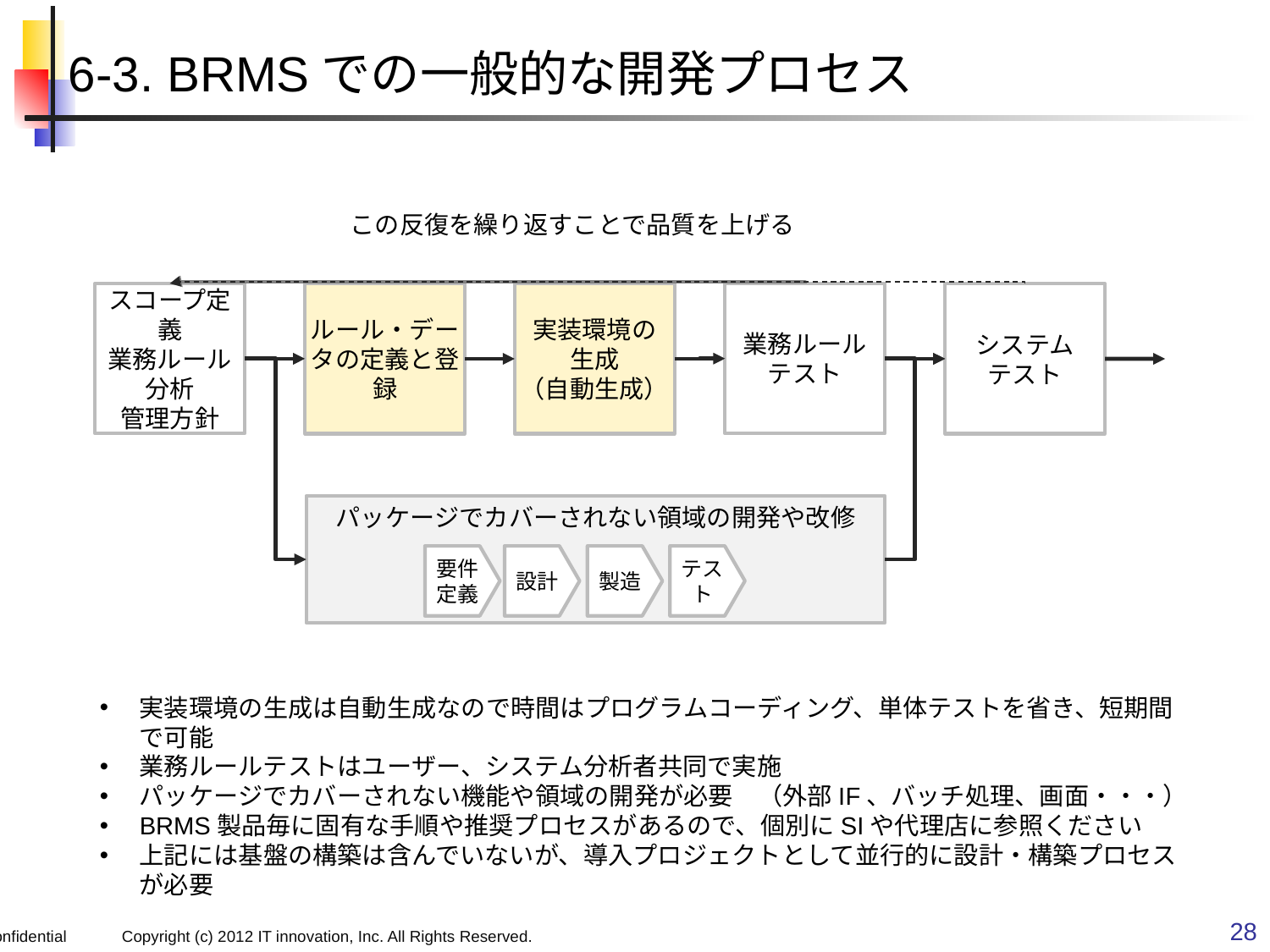

6-3. BRMSでの一般的な開発プロセス
この反復を繰り返すことで品質を上げる
スコープ定義
業務ルール
分析
管理方針
業務ルール
テスト
ルール・データの定義と登録
実装環境の
生成
（自動生成）
システム
テスト
パッケージでカバーされない領域の開発や改修

要件定義
設計
製造
テスト
実装環境の生成は自動生成なので時間はプログラムコーディング、単体テストを省き、短期間で可能
業務ルールテストはユーザー、システム分析者共同で実施
パッケージでカバーされない機能や領域の開発が必要　（外部IF、バッチ処理、画面・・・）
BRMS製品毎に固有な手順や推奨プロセスがあるので、個別にSIや代理店に参照ください
上記には基盤の構築は含んでいないが、導入プロジェクトとして並行的に設計・構築プロセスが必要